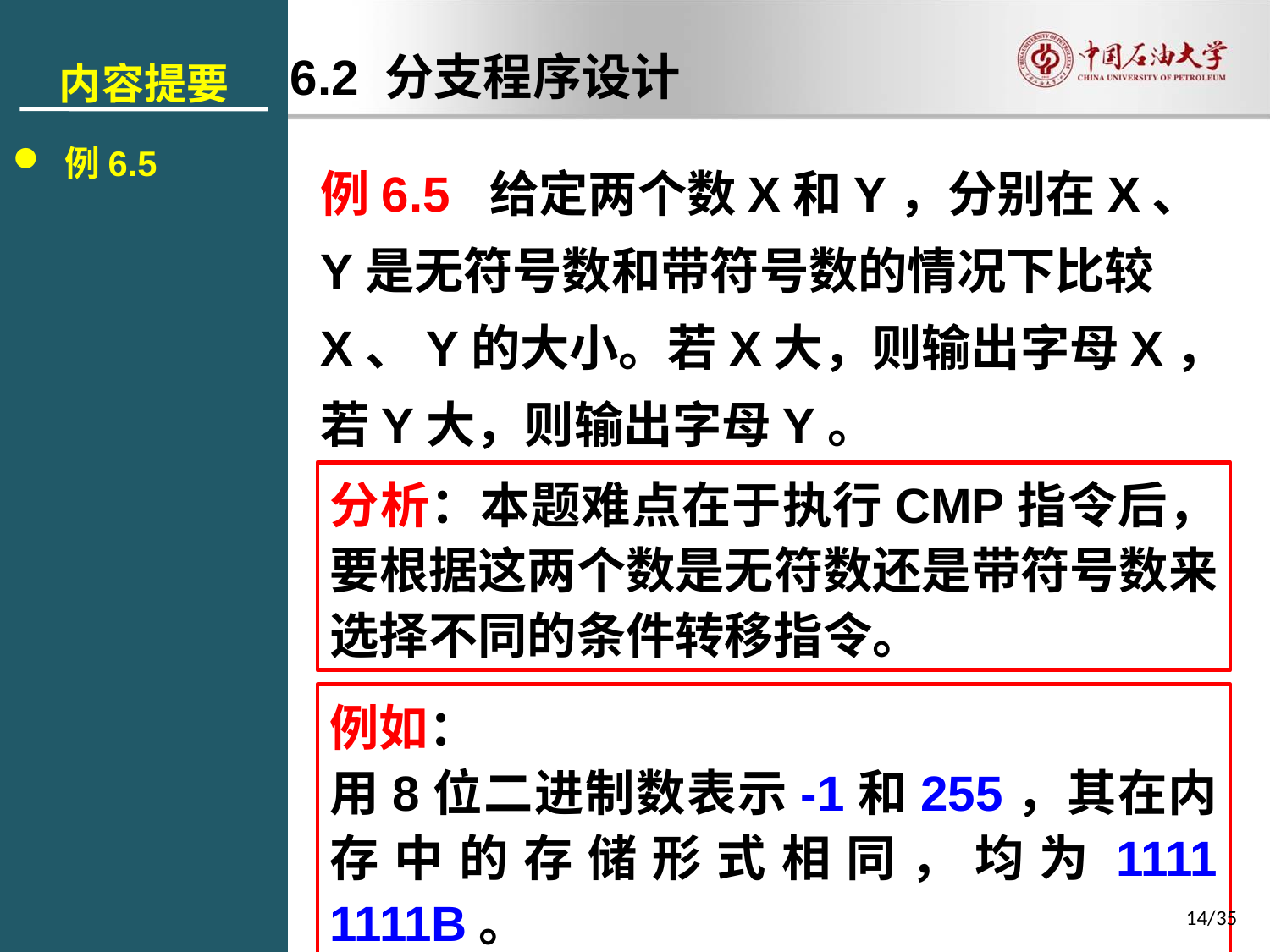

内容提要
 例6.5
6.2 分支程序设计
例6.5  给定两个数X和Y，分别在X、Y是无符号数和带符号数的情况下比较X、Y的大小。若X大，则输出字母X，若Y大，则输出字母Y。
分析：本题难点在于执行CMP指令后，要根据这两个数是无符数还是带符号数来选择不同的条件转移指令。
例如：
用8位二进制数表示-1和255，其在内存中的存储形式相同，均为1111 1111B。
14/35